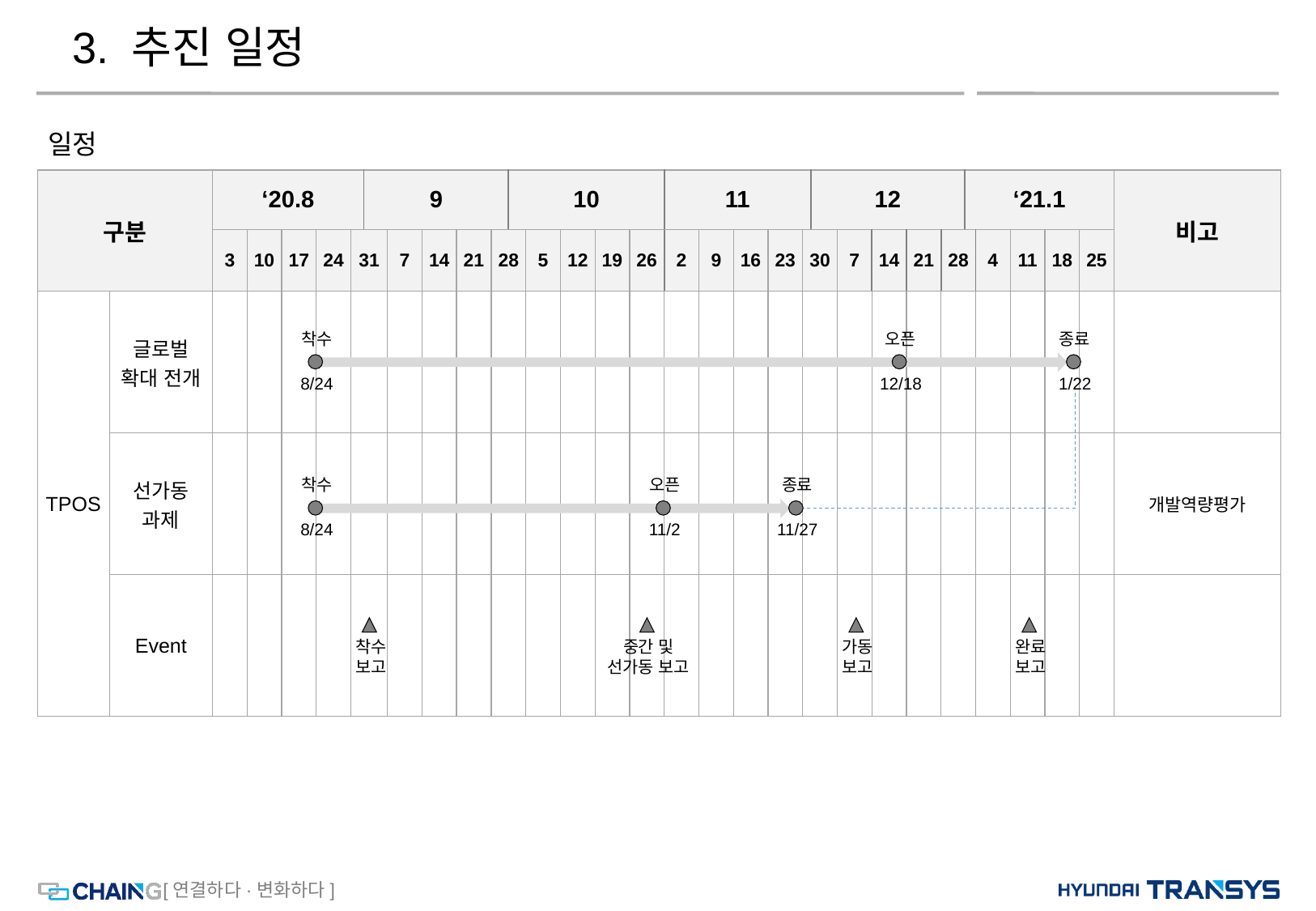

# 3. 추진 일정
일정
| 구분 |  | ‘20.8 |  |  |  |  | 9 |  |  |  |  | 10 |  |  |  |  | 11 |  |  |  |  | 12 |  |  |  |  | ‘21.1 |  |  |  |  | 비고 |
| --- | --- | --- | --- | --- | --- | --- | --- | --- | --- | --- | --- | --- | --- | --- | --- | --- | --- | --- | --- | --- | --- | --- | --- | --- | --- | --- | --- | --- | --- | --- | --- | --- |
|  |  | 3 | 10 | 17 | 24 | 31 |  | 7 | 14 | 21 | 28 |  | 5 | 12 | 19 | 26 | 2 | 9 | 16 | 23 | 30 |  | 7 | 14 | 21 | 28 |  | 4 | 11 | 18 | 25 |  |
| TPOS | 글로벌 확대 전개 |  |  |  |  |  |  |  |  |  |  |  |  |  |  |  |  |  |  |  |  |  |  |  |  |  |  |  |  |  |  |  |
|  | 선가동 과제 |  |  |  |  |  |  |  |  |  |  |  |  |  |  |  |  |  |  |  |  |  |  |  |  |  |  |  |  |  |  | 개발역량평가 |
|  | Event |  |  |  |  |  |  |  |  |  |  |  |  |  |  |  |  |  |  |  |  |  |  |  |  |  |  |  |  |  |  |  |
종료

1/22
착수

8/24
오픈

12/18

종료

11/27
착수

8/24
오픈

11/2

착수
보고

중간 및
선가동 보고

가동
보고

완료
보고